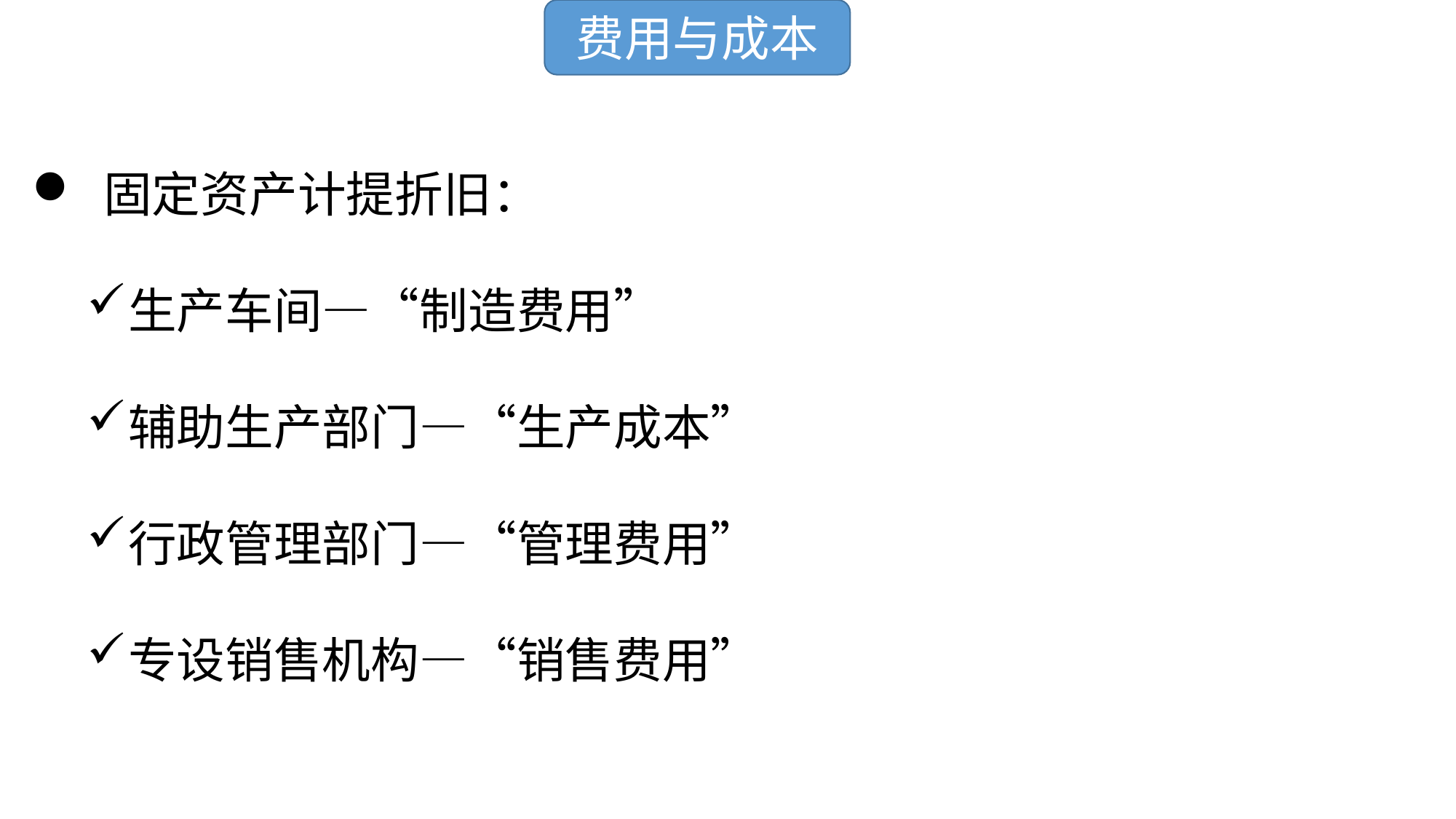

费用与成本
 固定资产计提折旧：
生产车间—“制造费用”
辅助生产部门—“生产成本”
行政管理部门—“管理费用”
专设销售机构—“销售费用”